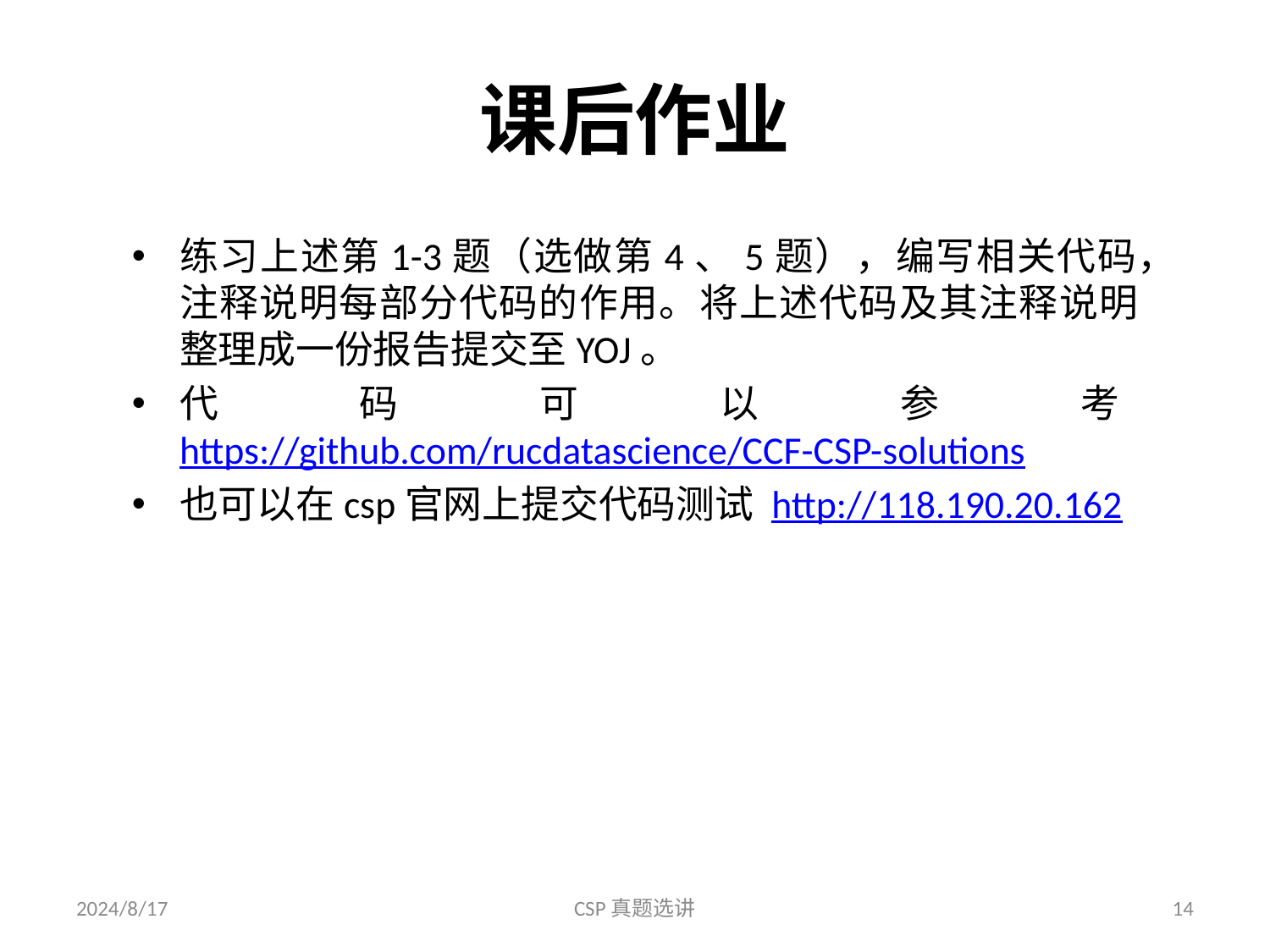

# 课后作业
练习上述第1-3题（选做第4、5题），编写相关代码，注释说明每部分代码的作用。将上述代码及其注释说明整理成一份报告提交至YOJ。
代码可以参考 https://github.com/rucdatascience/CCF-CSP-solutions
也可以在csp官网上提交代码测试 http://118.190.20.162
2024/8/17
CSP真题选讲
14